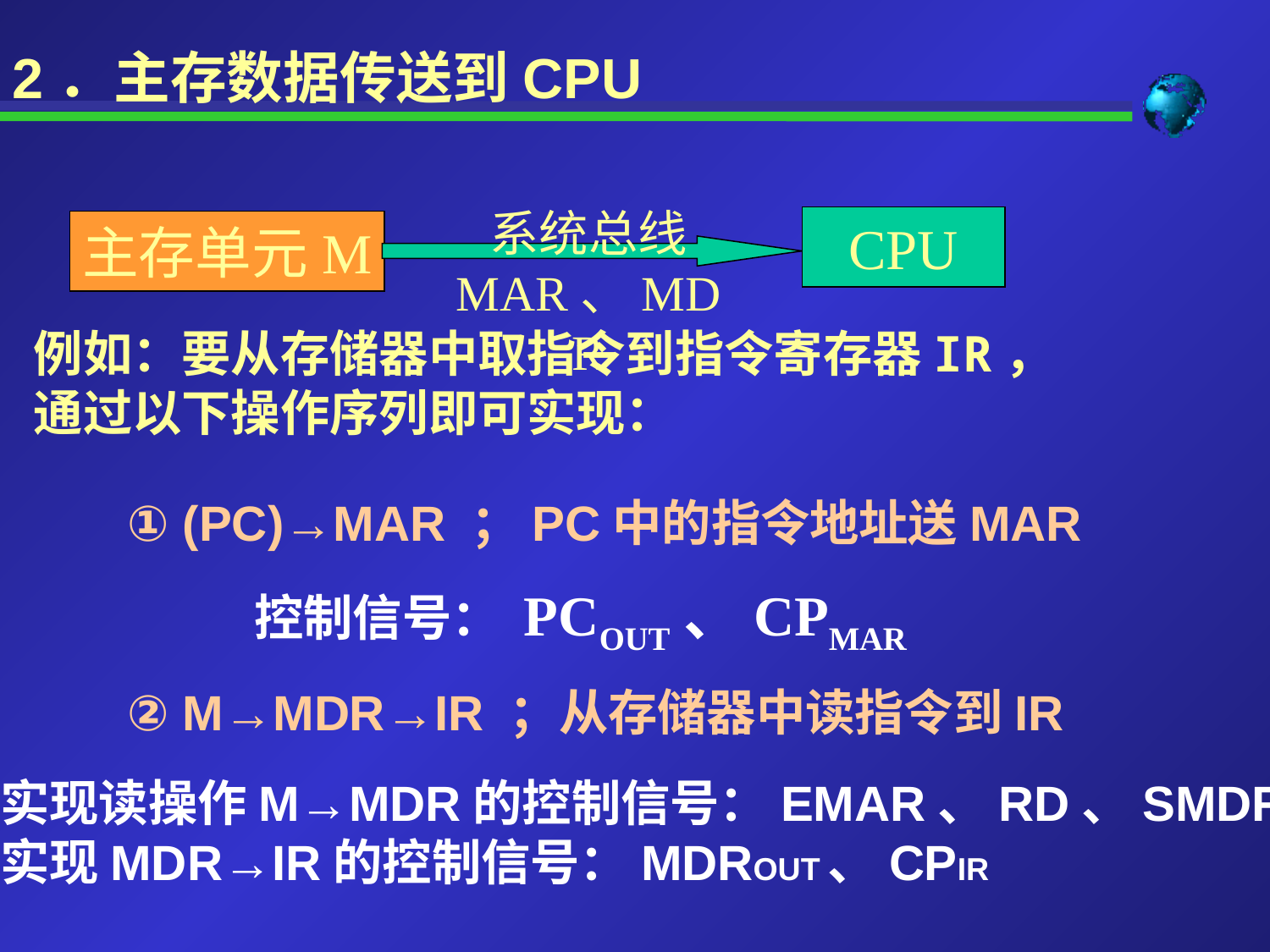

2．主存数据传送到CPU
系统总线
MAR、MDR
CPU
主存单元M

例如：要从存储器中取指令到指令寄存器IR，
通过以下操作序列即可实现：
① (PC)→MAR ；PC中的指令地址送MAR
	控制信号： PCOUT、CPMAR
② M→MDR→IR ；从存储器中读指令到IR
实现读操作M→MDR的控制信号：EMAR、RD、SMDR；
实现MDR→IR的控制信号：MDROUT、CPIR
39